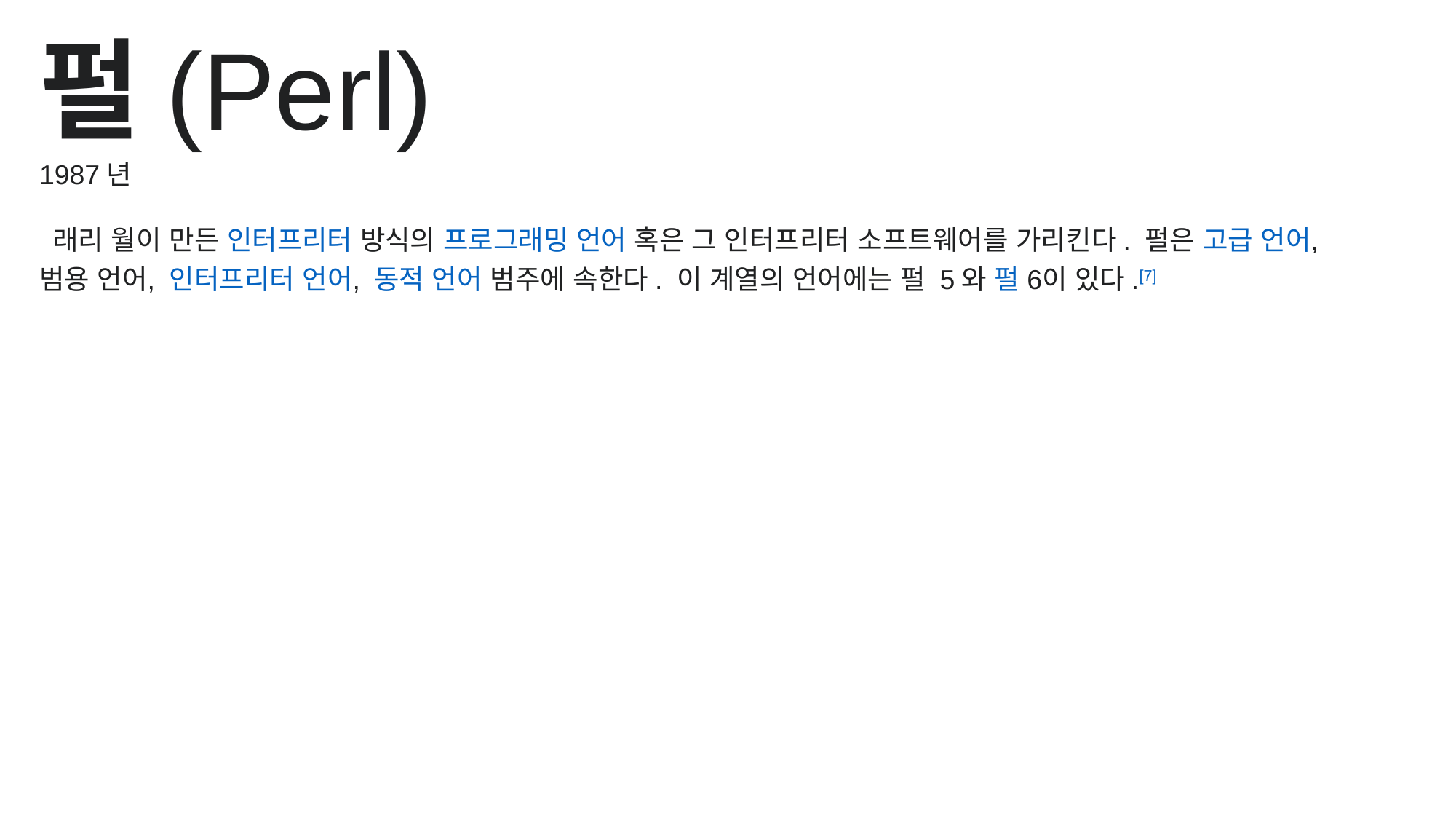

펄(Perl)
1987년

 래리 월이 만든 인터프리터 방식의 프로그래밍 언어 혹은 그 인터프리터 소프트웨어를 가리킨다. 펄은 고급 언어, 범용 언어, 인터프리터 언어, 동적 언어 범주에 속한다. 이 계열의 언어에는 펄 5와 펄 6이 있다.[7]